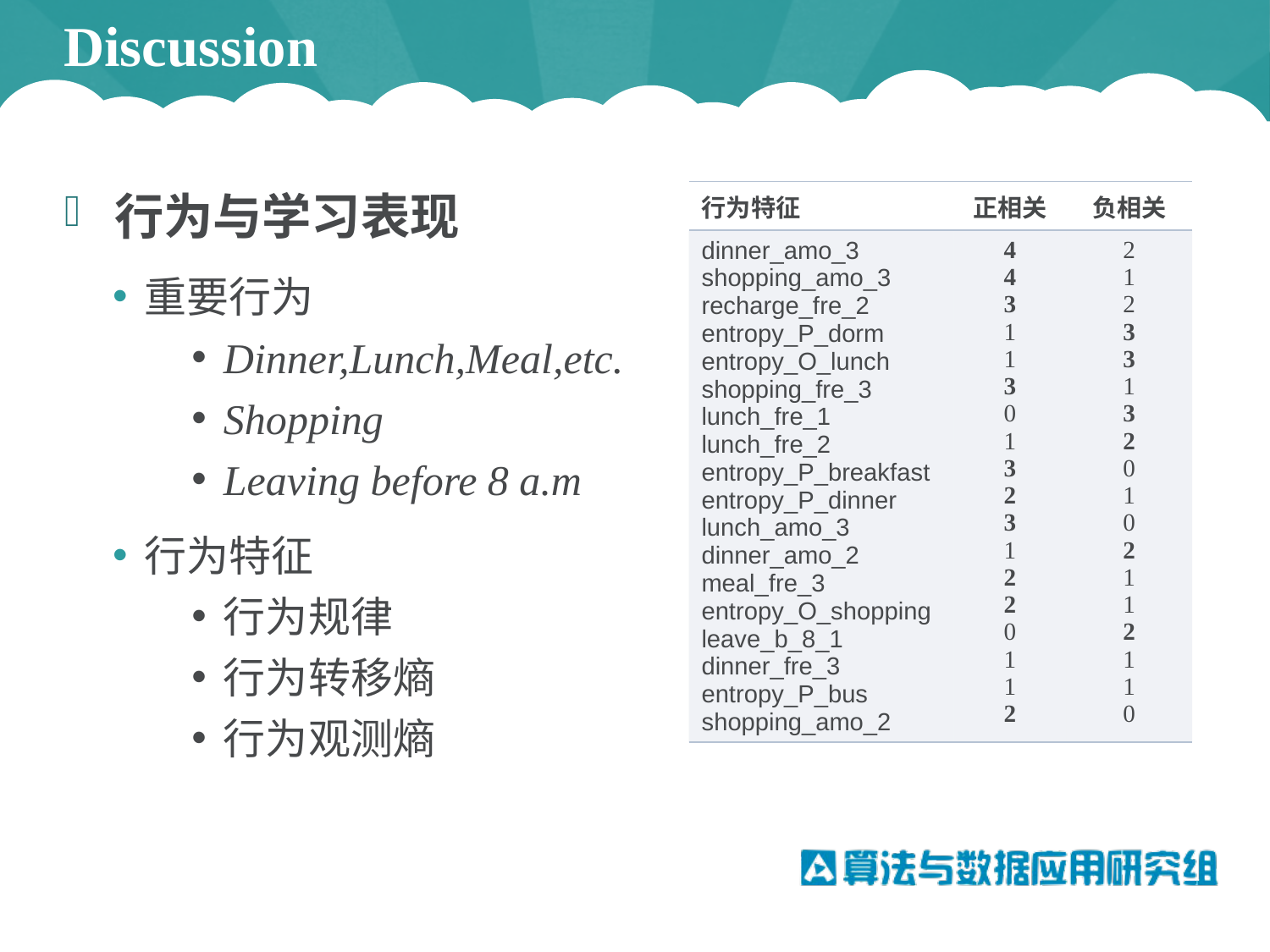

# Discussion
行为与学习表现
重要行为
Dinner,Lunch,Meal,etc.
Shopping
Leaving before 8 a.m
行为特征
行为规律
行为转移熵
行为观测熵

| 行为特征 | 正相关 | 负相关 |
| --- | --- | --- |
| dinner\_amo\_3 shopping\_amo\_3 recharge\_fre\_2 entropy\_P\_dorm entropy\_O\_lunch shopping\_fre\_3 lunch\_fre\_1 lunch\_fre\_2 entropy\_P\_breakfast entropy\_P\_dinner lunch\_amo\_3 dinner\_amo\_2 meal\_fre\_3 entropy\_O\_shopping leave\_b\_8\_1 dinner\_fre\_3 entropy\_P\_bus shopping\_amo\_2 | 4 4 3 1 1 3 0 1 3 2 3 1 2 2 0 1 1 2 | 2 1 2 3 3 1 3 2 0 1 0 2 1 1 2 1 1 0 |